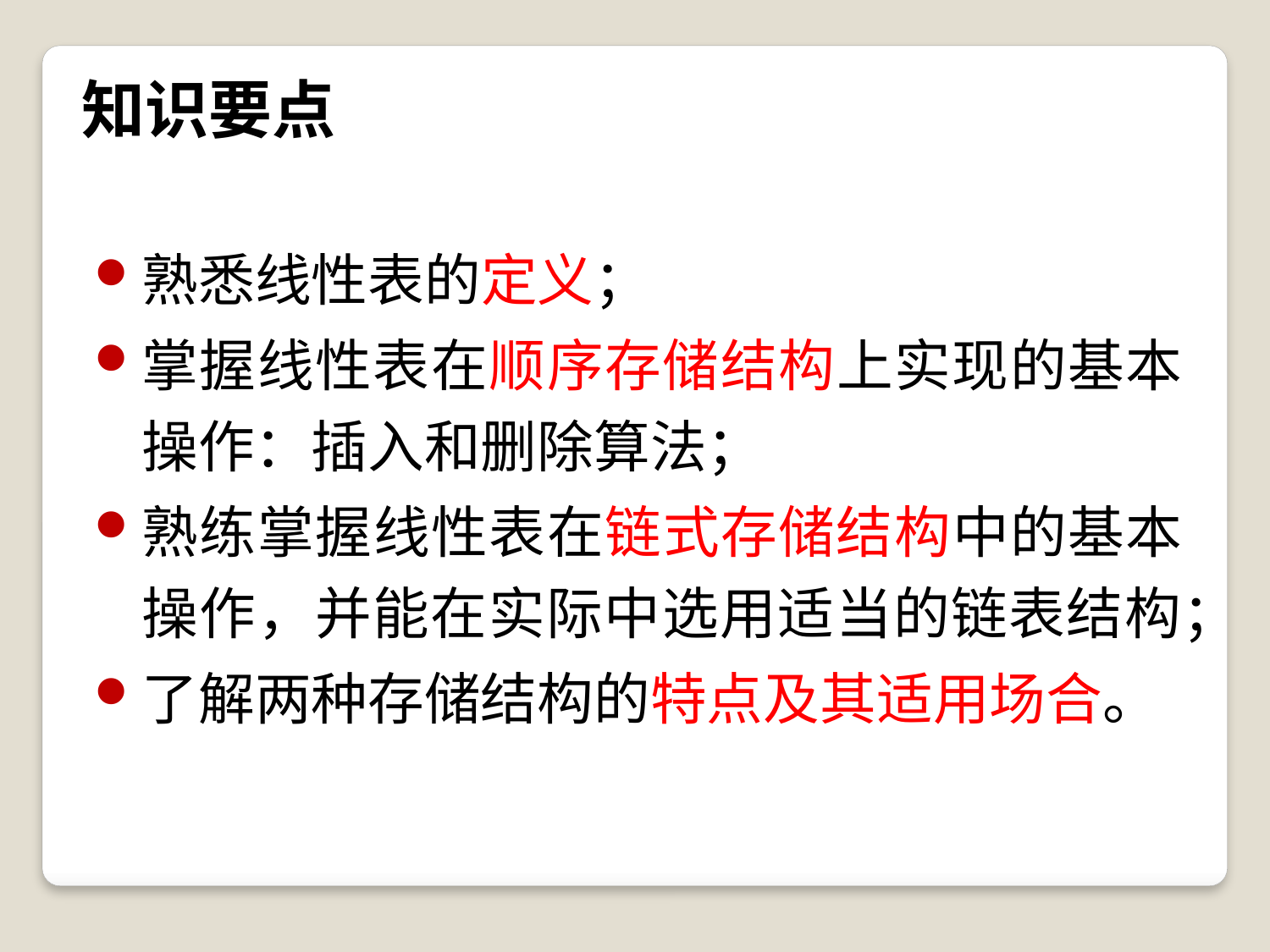

# 知识要点
熟悉线性表的定义；
掌握线性表在顺序存储结构上实现的基本操作：插入和删除算法；
熟练掌握线性表在链式存储结构中的基本操作，并能在实际中选用适当的链表结构；
了解两种存储结构的特点及其适用场合。